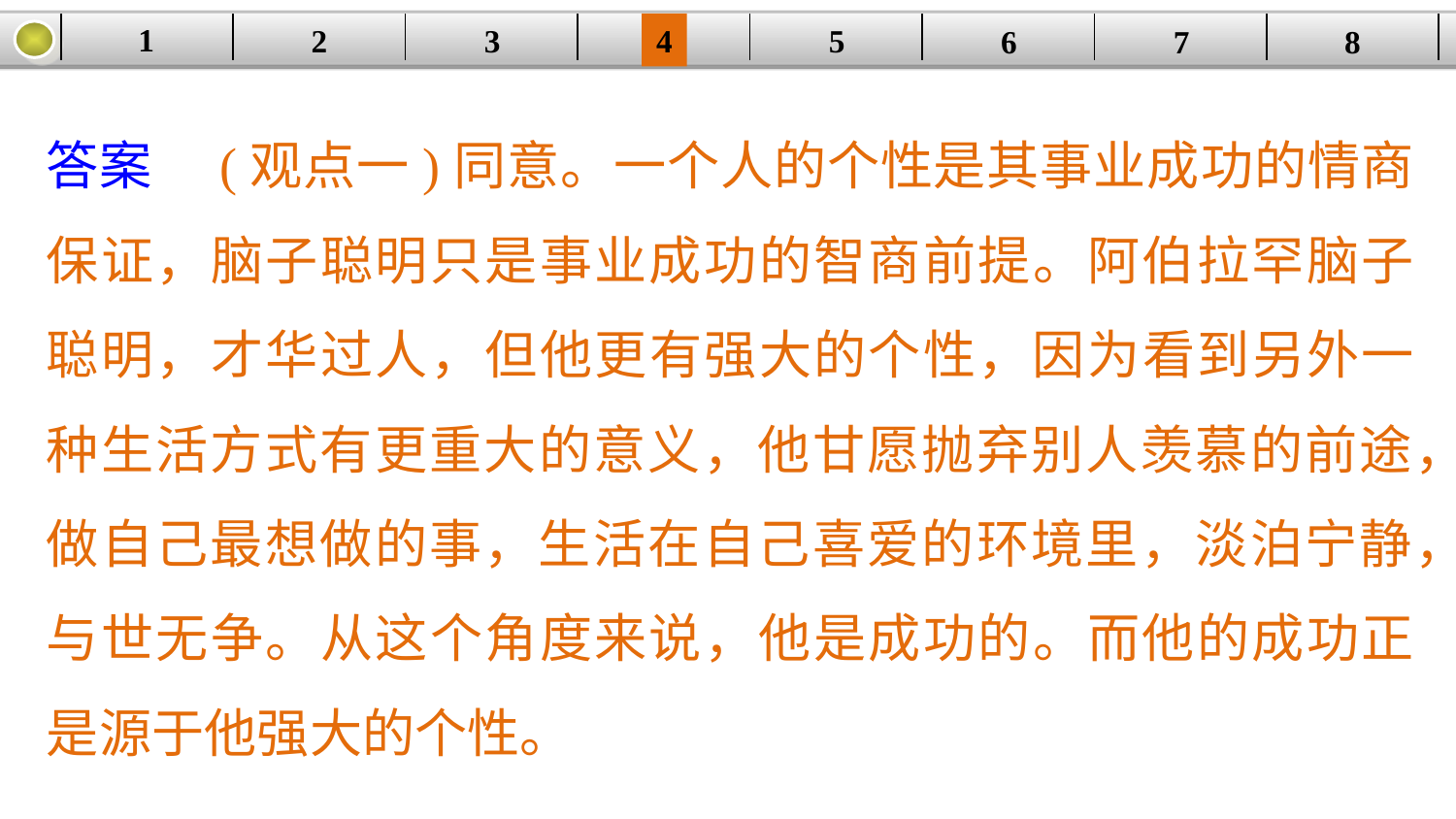

1
2
3
4
|  |  |  |  |  |  |  |  |
| --- | --- | --- | --- | --- | --- | --- | --- |
5
6
7
8

答案　(观点一)同意。一个人的个性是其事业成功的情商保证，脑子聪明只是事业成功的智商前提。阿伯拉罕脑子聪明，才华过人，但他更有强大的个性，因为看到另外一种生活方式有更重大的意义，他甘愿抛弃别人羡慕的前途，做自己最想做的事，生活在自己喜爱的环境里，淡泊宁静，与世无争。从这个角度来说，他是成功的。而他的成功正是源于他强大的个性。